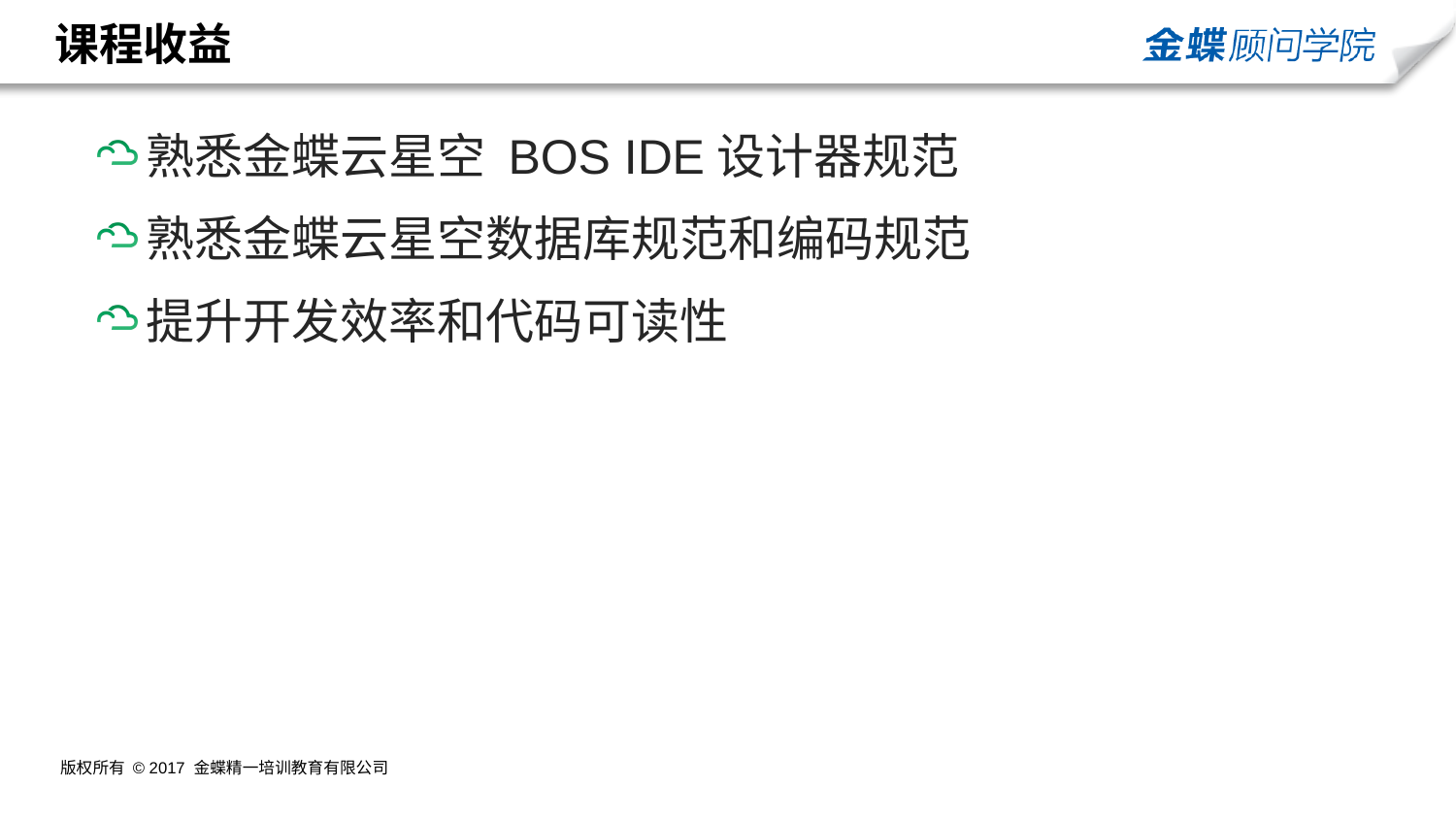

# 课程收益
熟悉金蝶云星空 BOS IDE设计器规范
熟悉金蝶云星空数据库规范和编码规范
提升开发效率和代码可读性